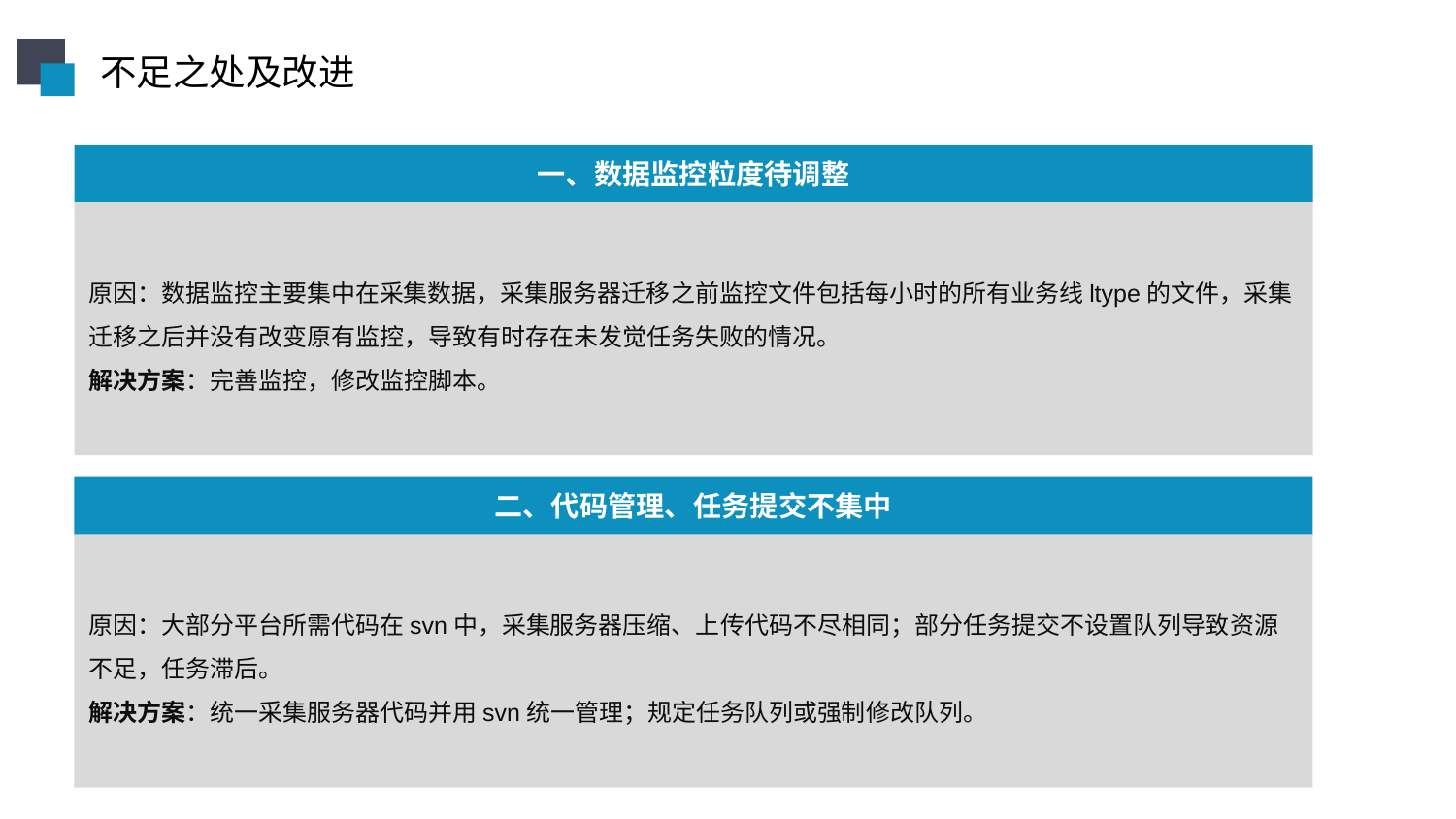

不足之处及改进
一、数据监控粒度待调整
原因：数据监控主要集中在采集数据，采集服务器迁移之前监控文件包括每小时的所有业务线ltype的文件，采集迁移之后并没有改变原有监控，导致有时存在未发觉任务失败的情况。
解决方案：完善监控，修改监控脚本。
二、代码管理、任务提交不集中
原因：大部分平台所需代码在svn中，采集服务器压缩、上传代码不尽相同；部分任务提交不设置队列导致资源不足，任务滞后。
解决方案：统一采集服务器代码并用svn统一管理；规定任务队列或强制修改队列。